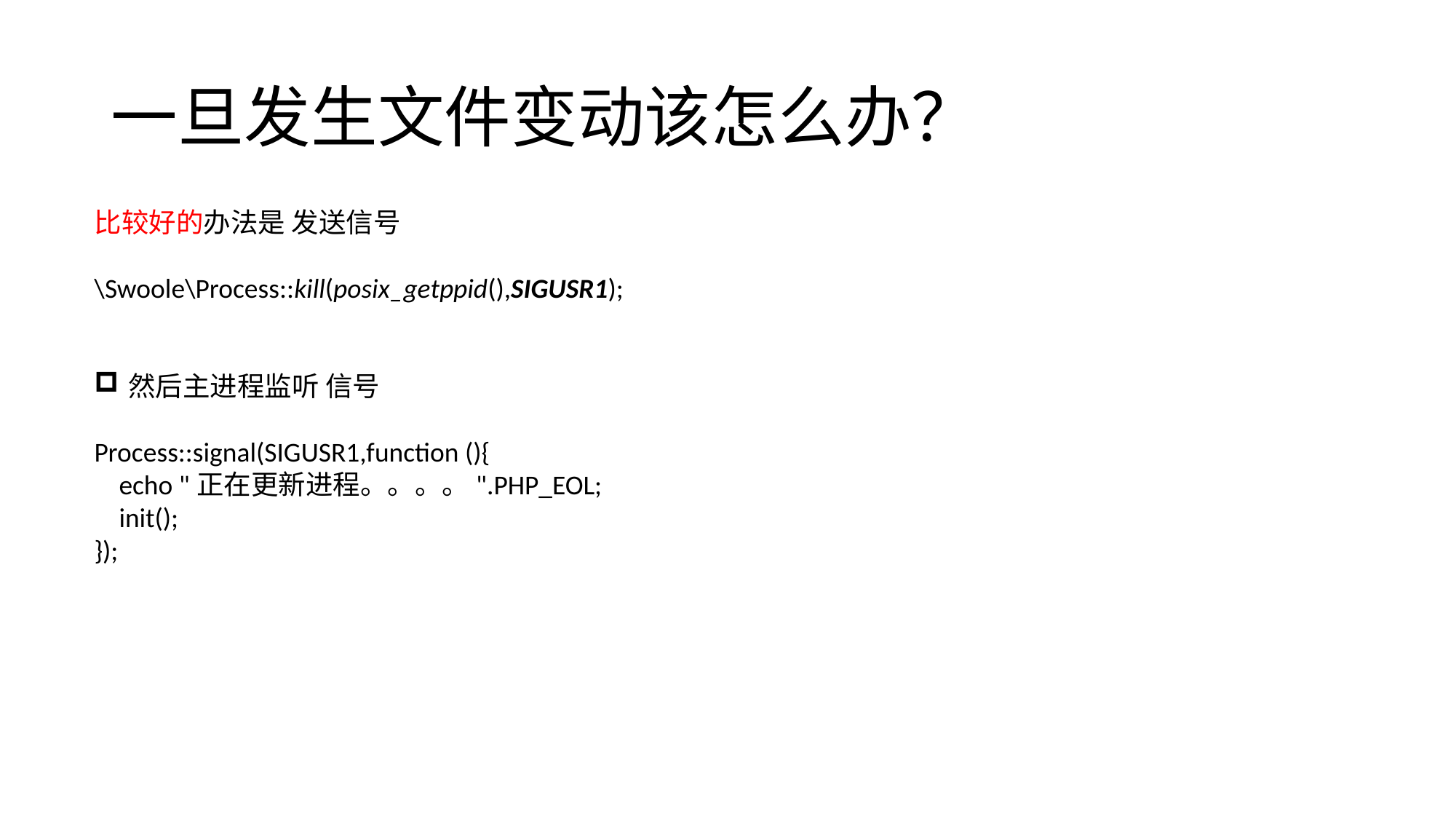

# 一旦发生文件变动该怎么办？
比较好的办法是 发送信号

\Swoole\Process::kill(posix_getppid(),SIGUSR1);

然后主进程监听 信号

Process::signal(SIGUSR1,function (){
    echo "正在更新进程。。。。".PHP_EOL;
    init();
});